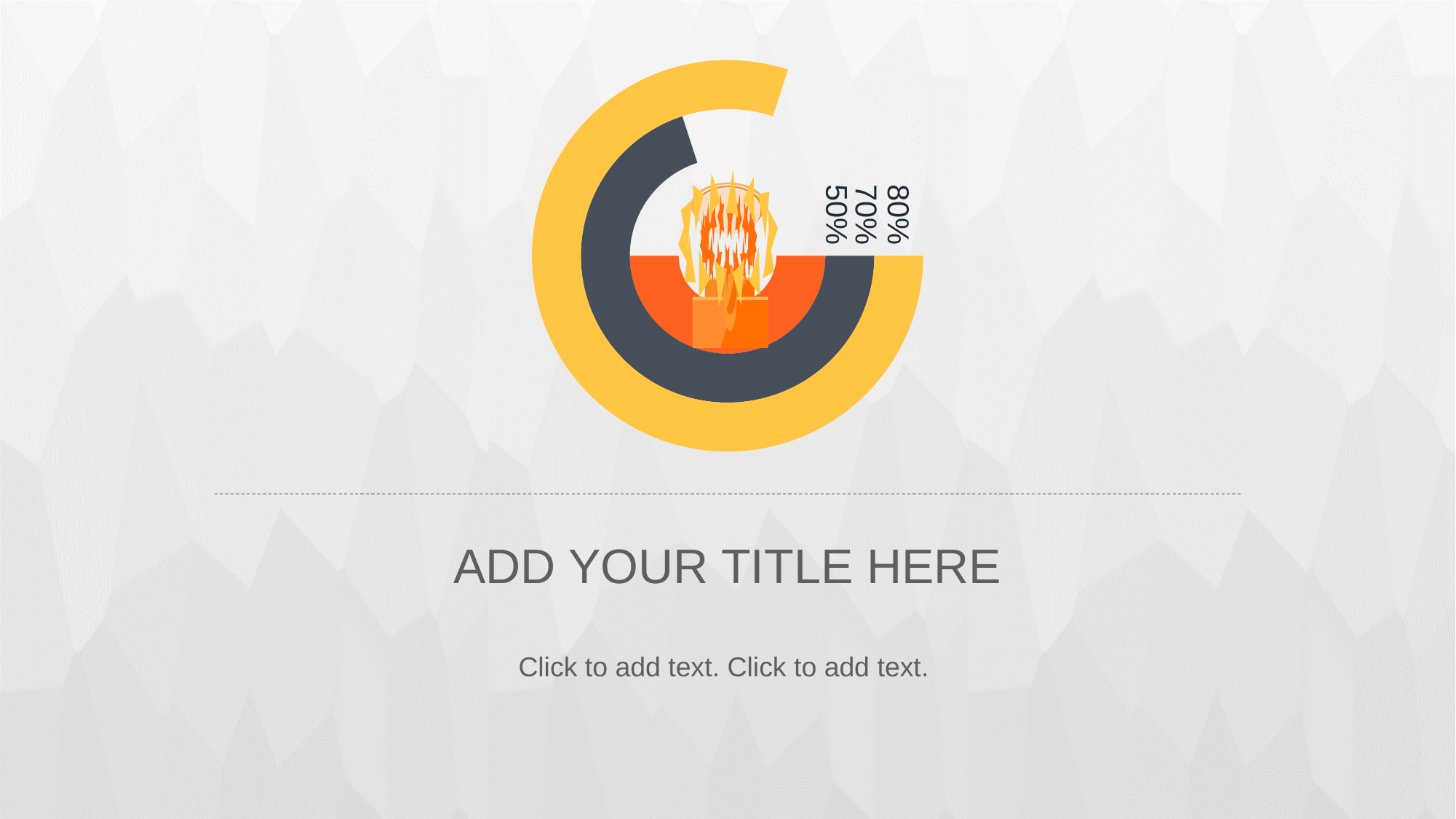

### Chart

| Category | 列0 | 列1 | 列2 |
|---|---|---|---|
| 第一季度 | 5.0 | 7.0 | 8.0 |

50%
70%
80%
ADD YOUR TITLE HERE
Click to add text. Click to add text.